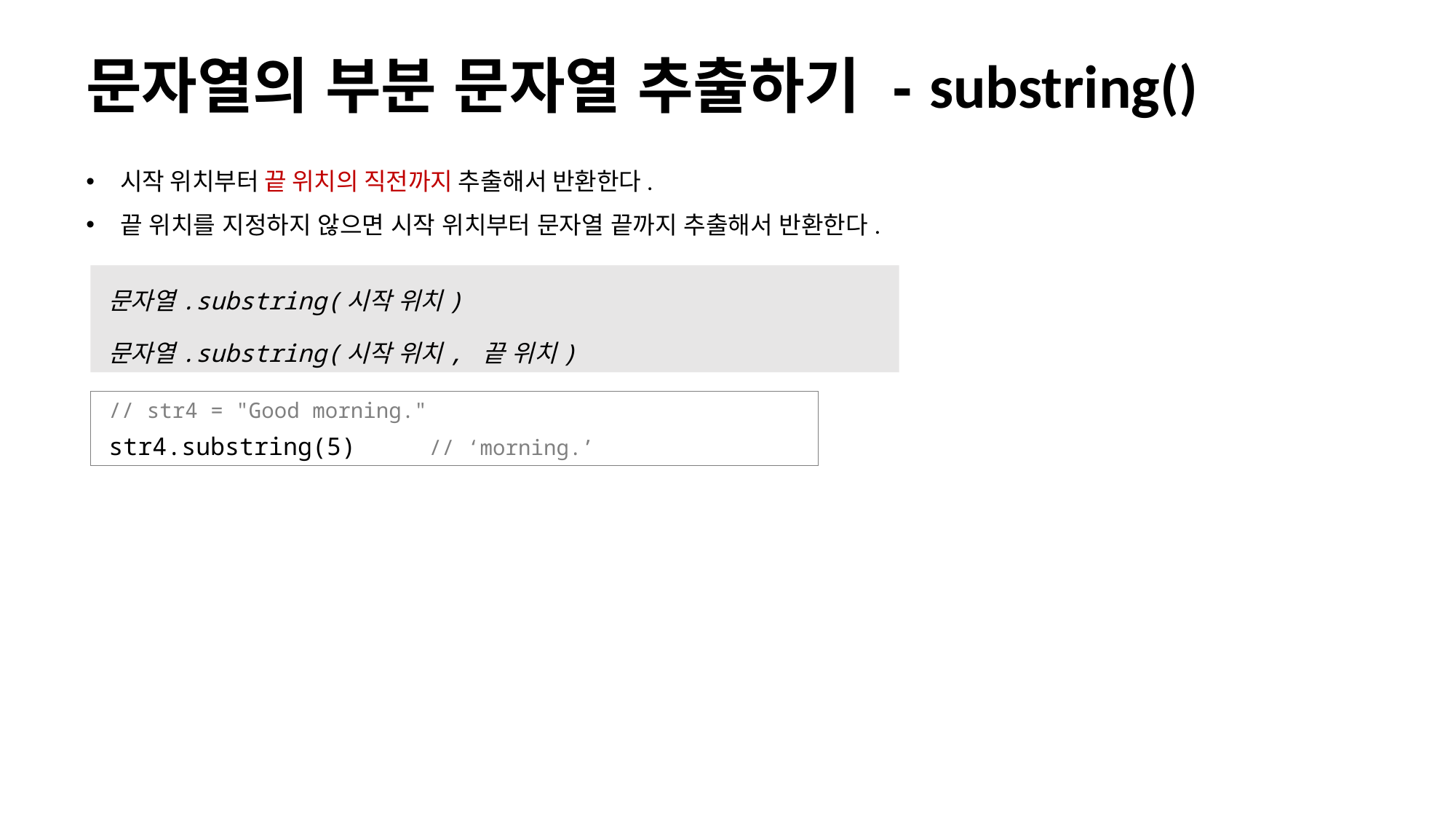

# 문자열의 부분 문자열 추출하기 - substring()
시작 위치부터 끝 위치의 직전까지 추출해서 반환한다.
끝 위치를 지정하지 않으면 시작 위치부터 문자열 끝까지 추출해서 반환한다.
문자열.substring(시작 위치)
문자열.substring(시작 위치, 끝 위치)
// str4 = "Good morning."
str4.substring(5)     // ‘morning.’